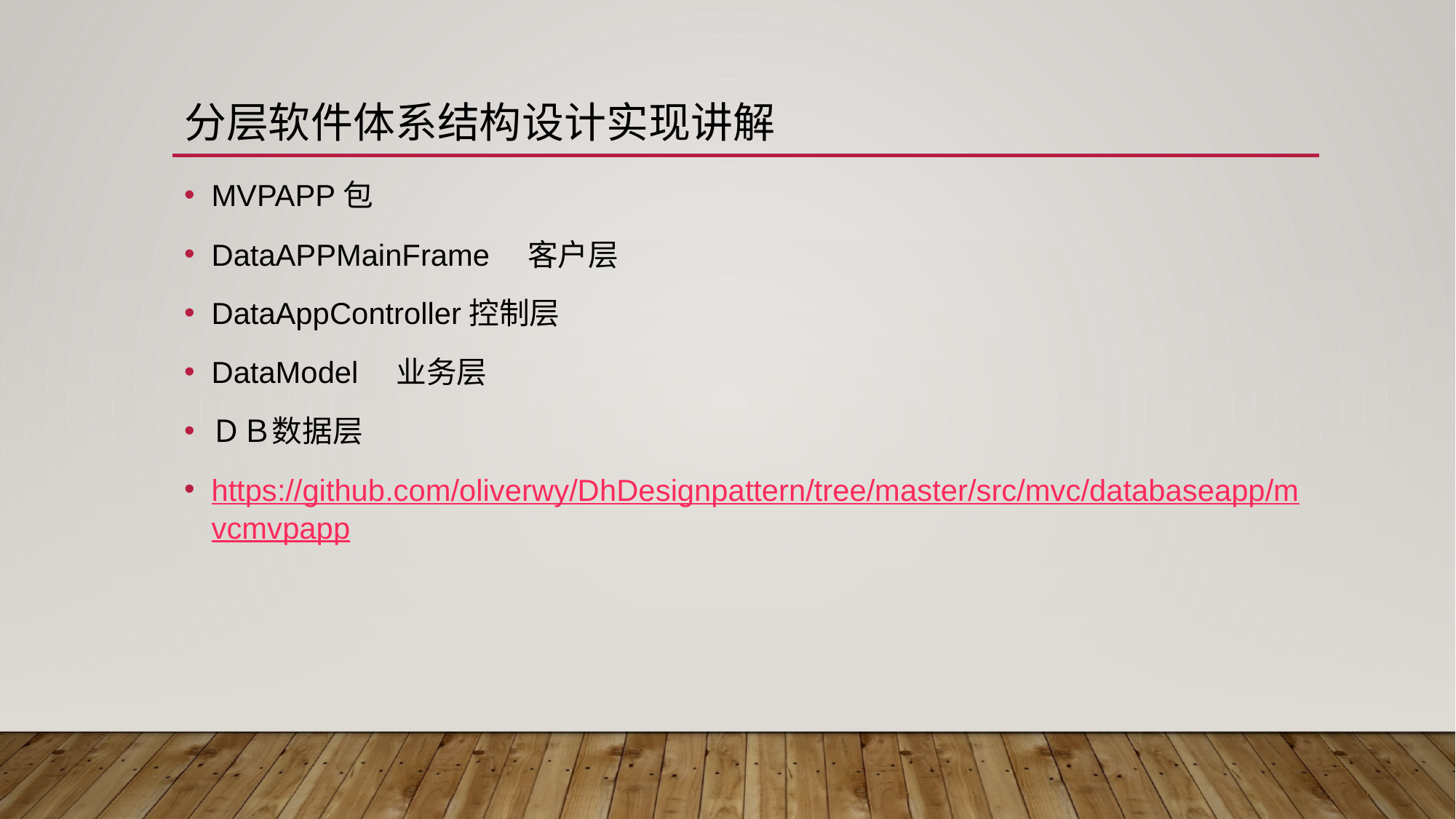

# 分层软件体系结构设计实现讲解
MVPAPP包
DataAPPMainFrame　客户层
DataAppController控制层
DataModel　业务层
ＤＢ数据层
https://github.com/oliverwy/DhDesignpattern/tree/master/src/mvc/databaseapp/mvcmvpapp